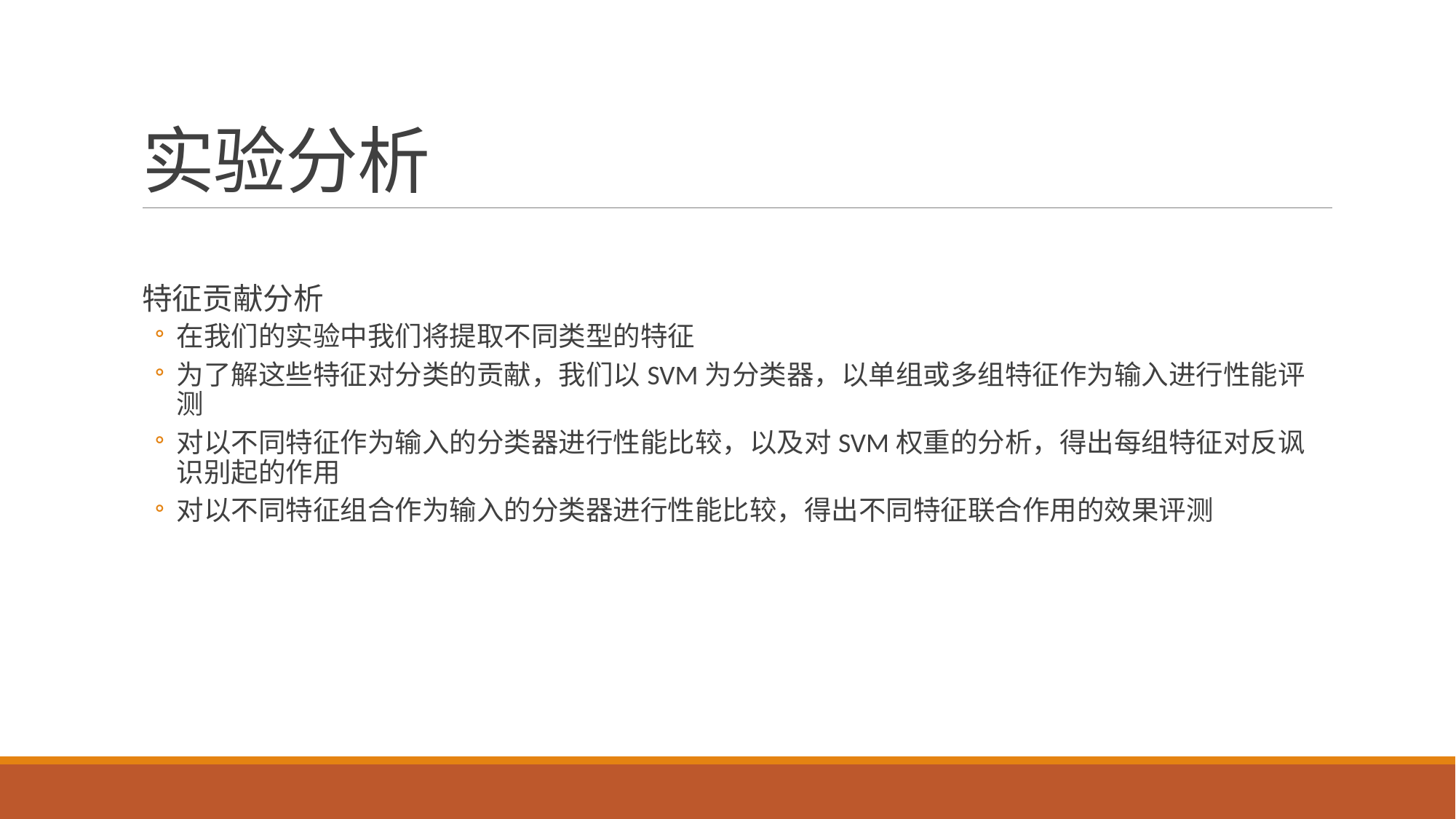

# 实验分析

特征贡献分析
在我们的实验中我们将提取不同类型的特征
为了解这些特征对分类的贡献，我们以SVM为分类器，以单组或多组特征作为输入进行性能评测
对以不同特征作为输入的分类器进行性能比较，以及对SVM权重的分析，得出每组特征对反讽识别起的作用
对以不同特征组合作为输入的分类器进行性能比较，得出不同特征联合作用的效果评测